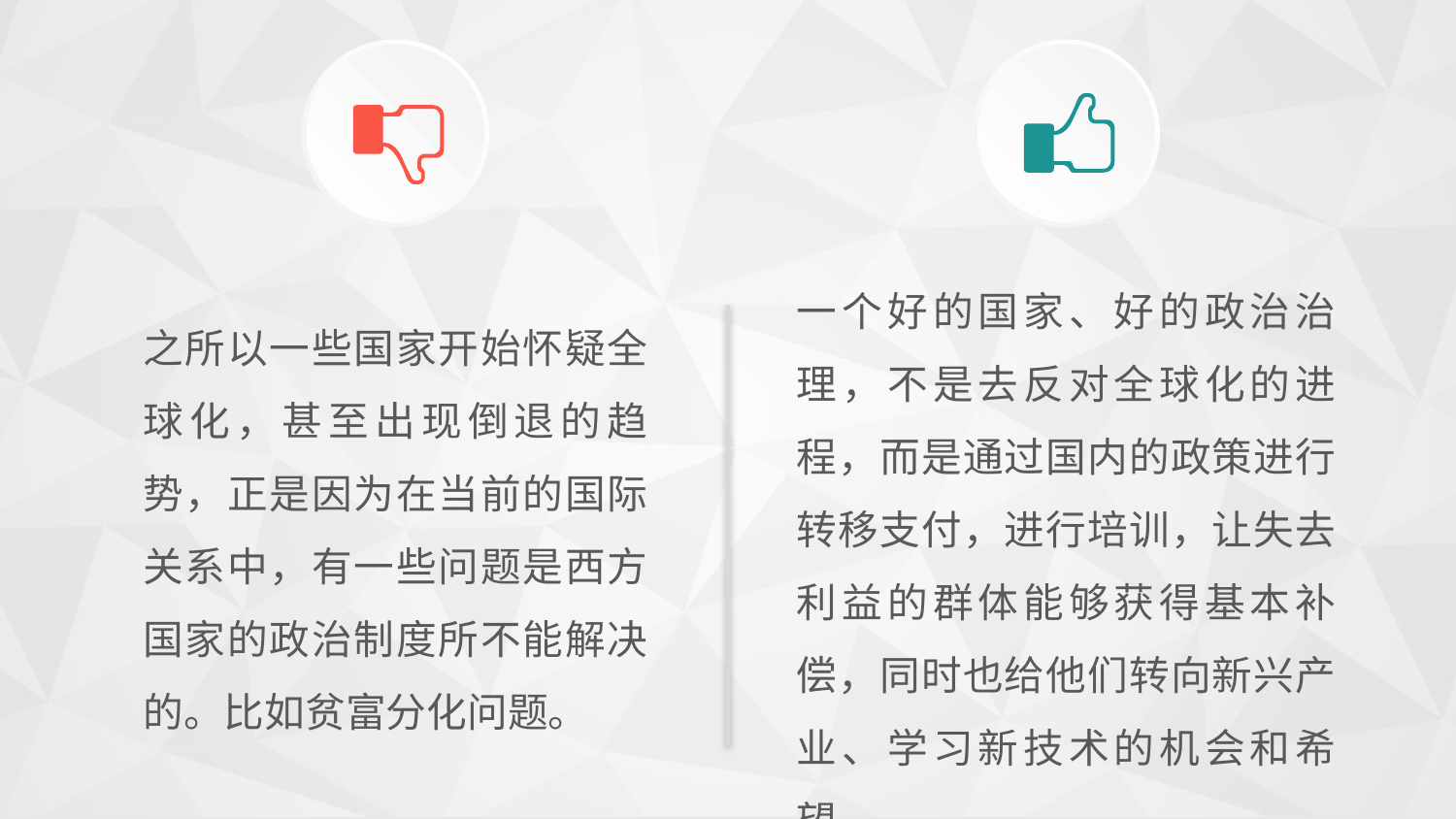

一个好的国家、好的政治治理，不是去反对全球化的进程，而是通过国内的政策进行转移支付，进行培训，让失去利益的群体能够获得基本补偿，同时也给他们转向新兴产业、学习新技术的机会和希望。
之所以一些国家开始怀疑全球化，甚至出现倒退的趋势，正是因为在当前的国际关系中，有一些问题是西方国家的政治制度所不能解决的。比如贫富分化问题。